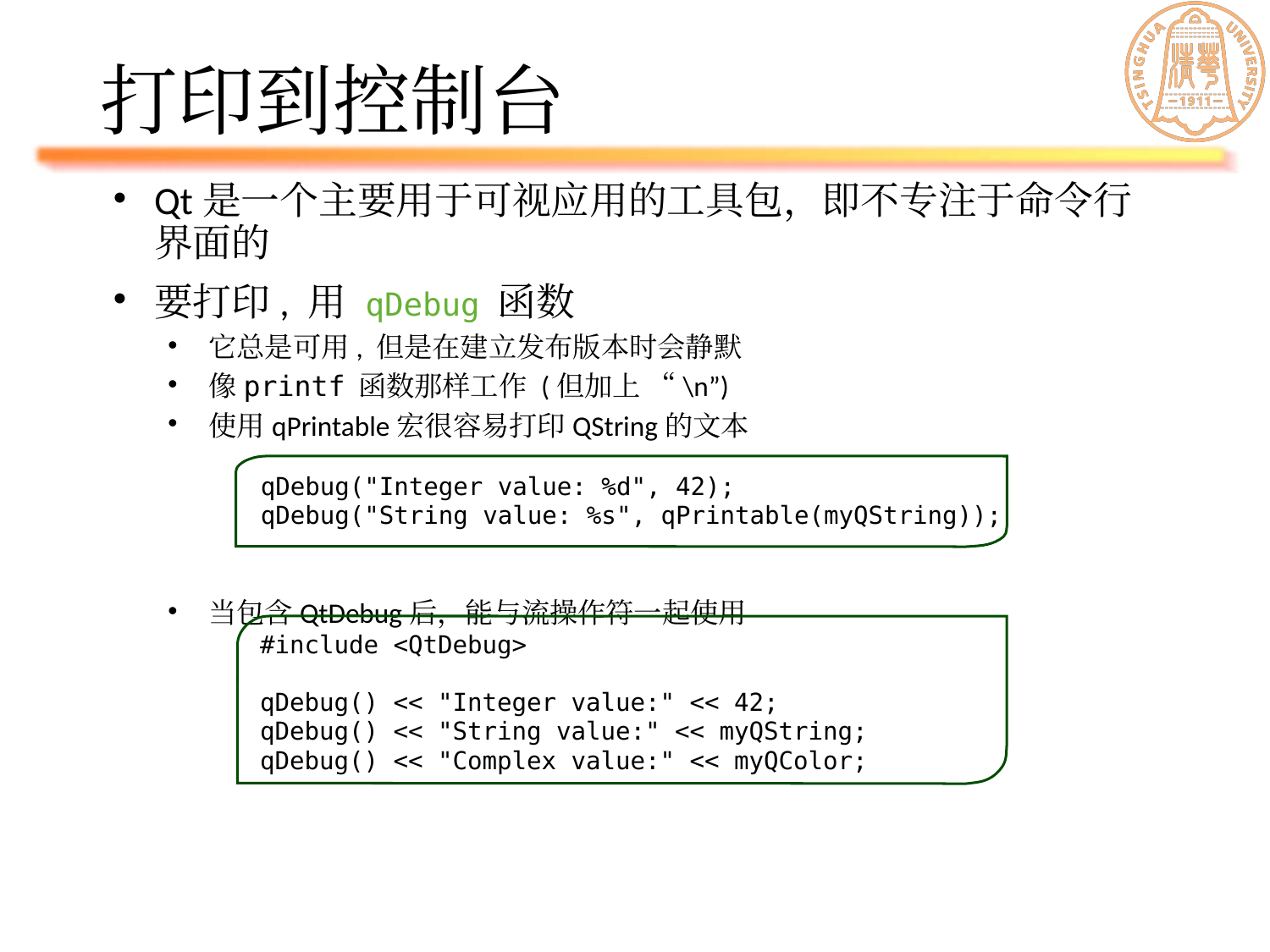

# 打印到控制台
Qt是一个主要用于可视应用的工具包，即不专注于命令行界面的
要打印, 用 qDebug 函数
它总是可用, 但是在建立发布版本时会静默
像printf 函数那样工作 (但加上 “\n”)
使用qPrintable宏很容易打印QString的文本

当包含QtDebug后，能与流操作符一起使用

qDebug("Integer value: %d", 42);
qDebug("String value: %s", qPrintable(myQString));

#include <QtDebug>

qDebug() << "Integer value:" << 42;
qDebug() << "String value:" << myQString;
qDebug() << "Complex value:" << myQColor;